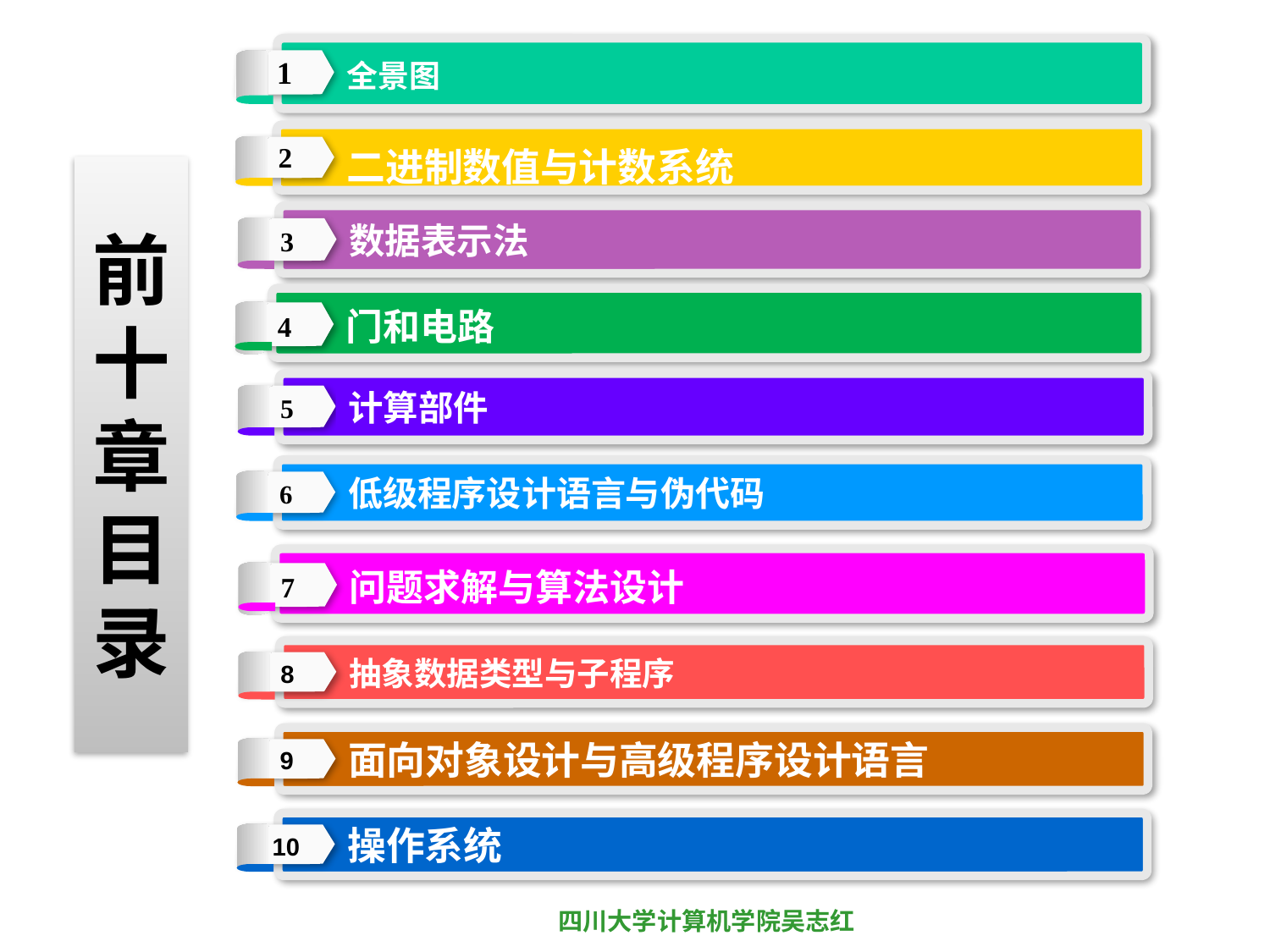

全景图

1

二进制数值与计数系统

2

前十章目录

数据表示法

3

门和电路

4

计算部件

5

低级程序设计语言与伪代码

6

问题求解与算法设计

7

抽象数据类型与子程序

8

面向对象设计与高级程序设计语言

9

操作系统

10

四川大学计算机学院吴志红
3